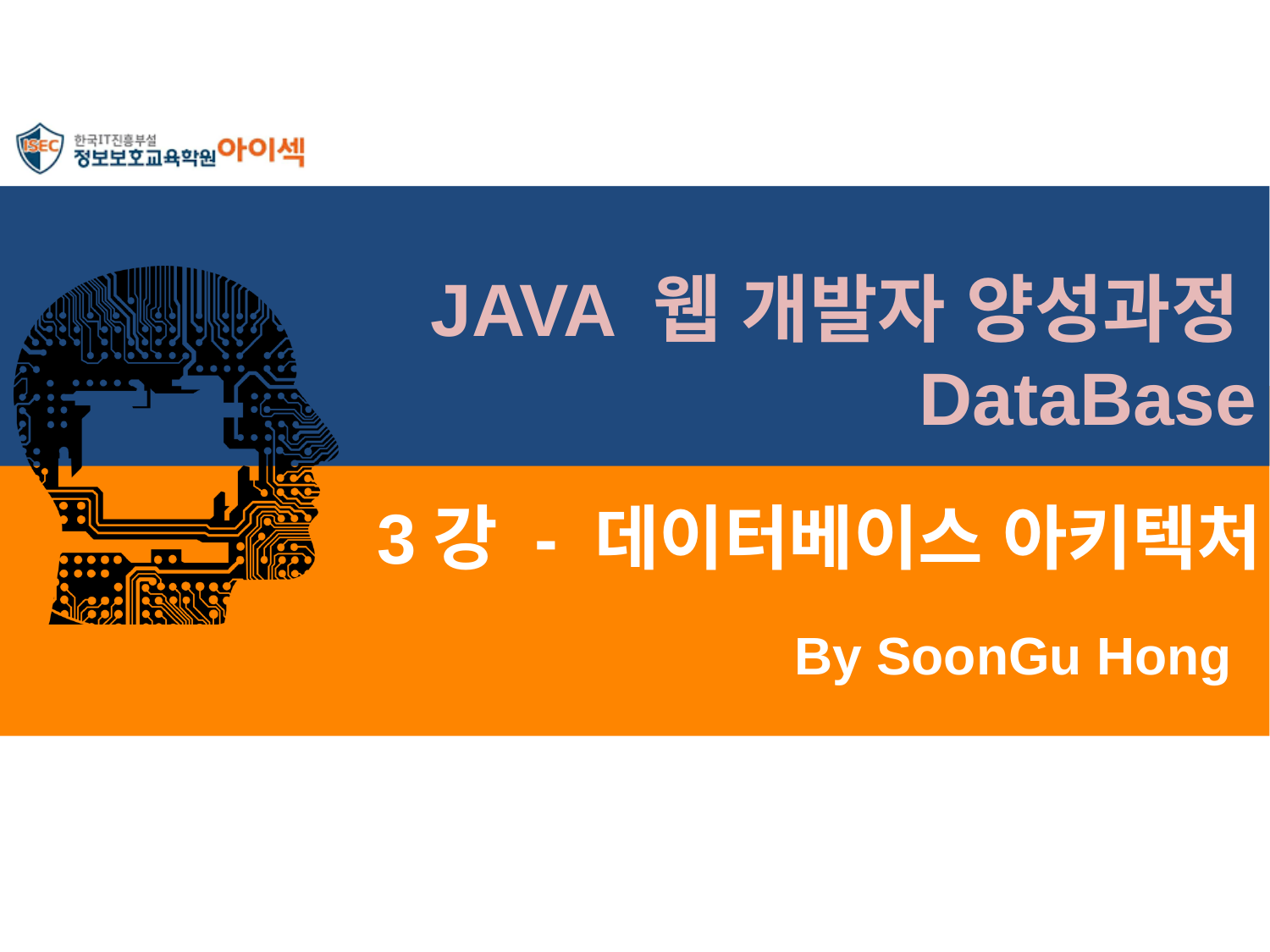

JAVA 웹 개발자 양성과정DataBase
# 3강 - 데이터베이스 아키텍처
By SoonGu Hong